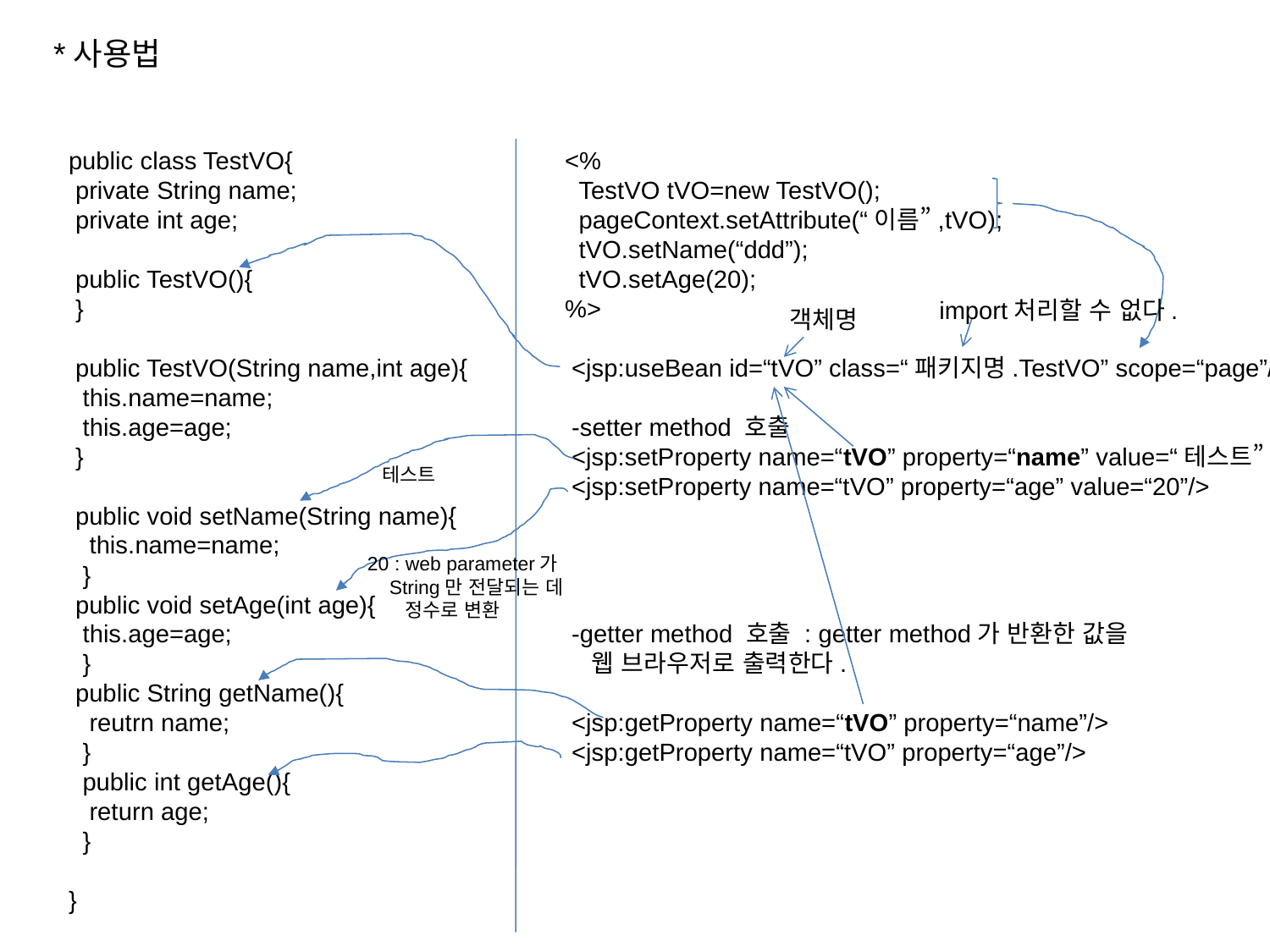

*사용법
public class TestVO{
 private String name;
 private int age;

 public TestVO(){
 }

 public TestVO(String name,int age){
  this.name=name;
  this.age=age;
 }

 public void setName(String name){
   this.name=name;
  }
 public void setAge(int age){
  this.age=age;
  }
 public String getName(){
   reutrn name;
  }
  public int getAge(){
   return age;
  }

}
<%
  TestVO tVO=new TestVO();
  pageContext.setAttribute(“이름”,tVO);
  tVO.setName(“ddd”);
  tVO.setAge(20);
%>

 <jsp:useBean id=“tVO” class=“패키지명.TestVO” scope=“page”/>

 -setter method 호출
 <jsp:setProperty name=“tVO” property=“name” value=“테스트”/>
 <jsp:setProperty name=“tVO” property=“age” value=“20”/>

 -getter method 호출 : getter method가 반환한 값을
   웹 브라우저로 출력한다.

 <jsp:getProperty name=“tVO” property=“name”/>
 <jsp:getProperty name=“tVO” property=“age”/>

import처리할 수 없다.
객체명

테스트

20 : web parameter가
    String만 전달되는 데
      정수로 변환